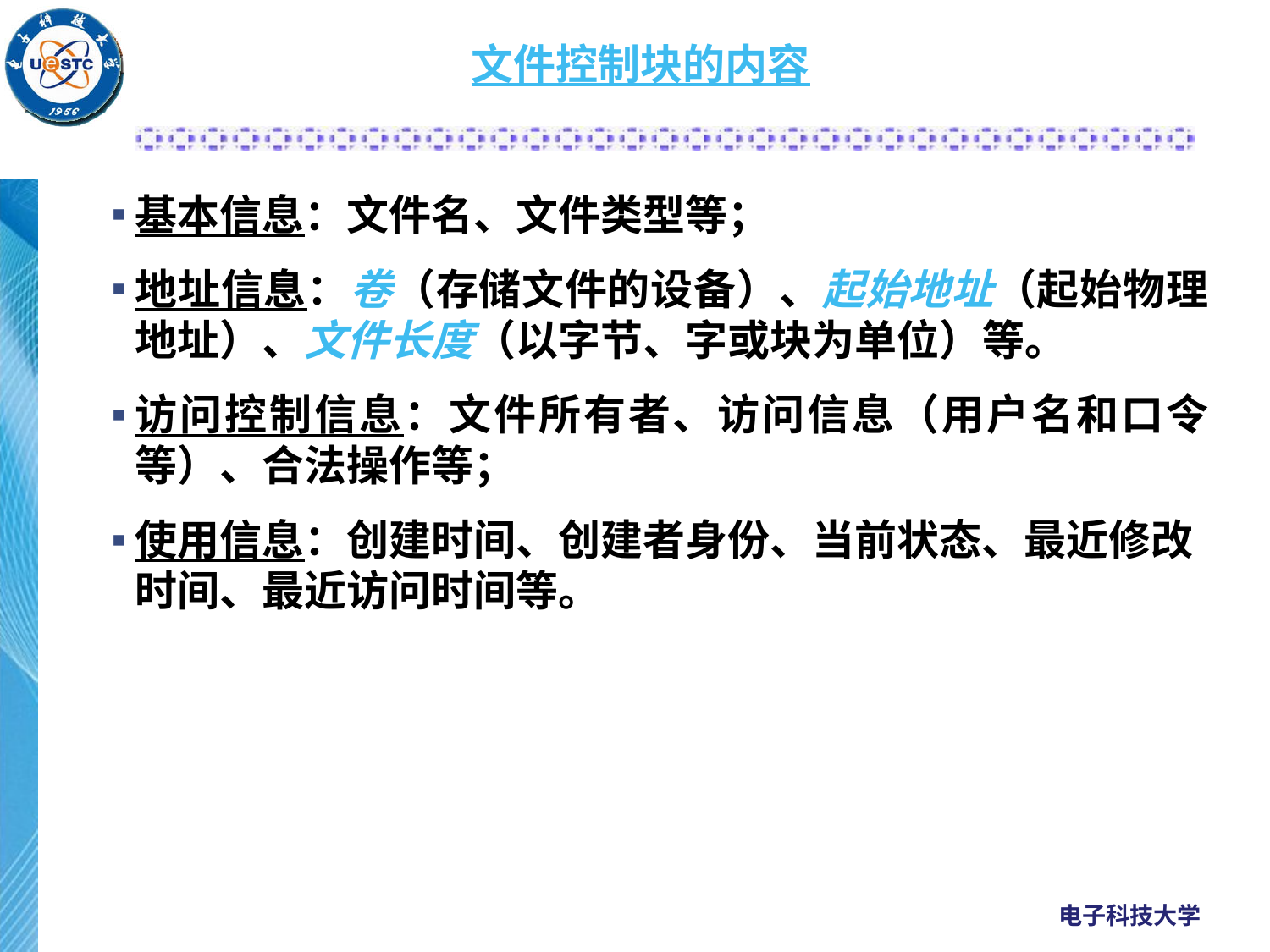

# 文件控制块的内容
基本信息：文件名、文件类型等；
地址信息：卷（存储文件的设备）、起始地址（起始物理地址）、文件长度（以字节、字或块为单位）等。
访问控制信息：文件所有者、访问信息（用户名和口令等）、合法操作等；
使用信息：创建时间、创建者身份、当前状态、最近修改时间、最近访问时间等。